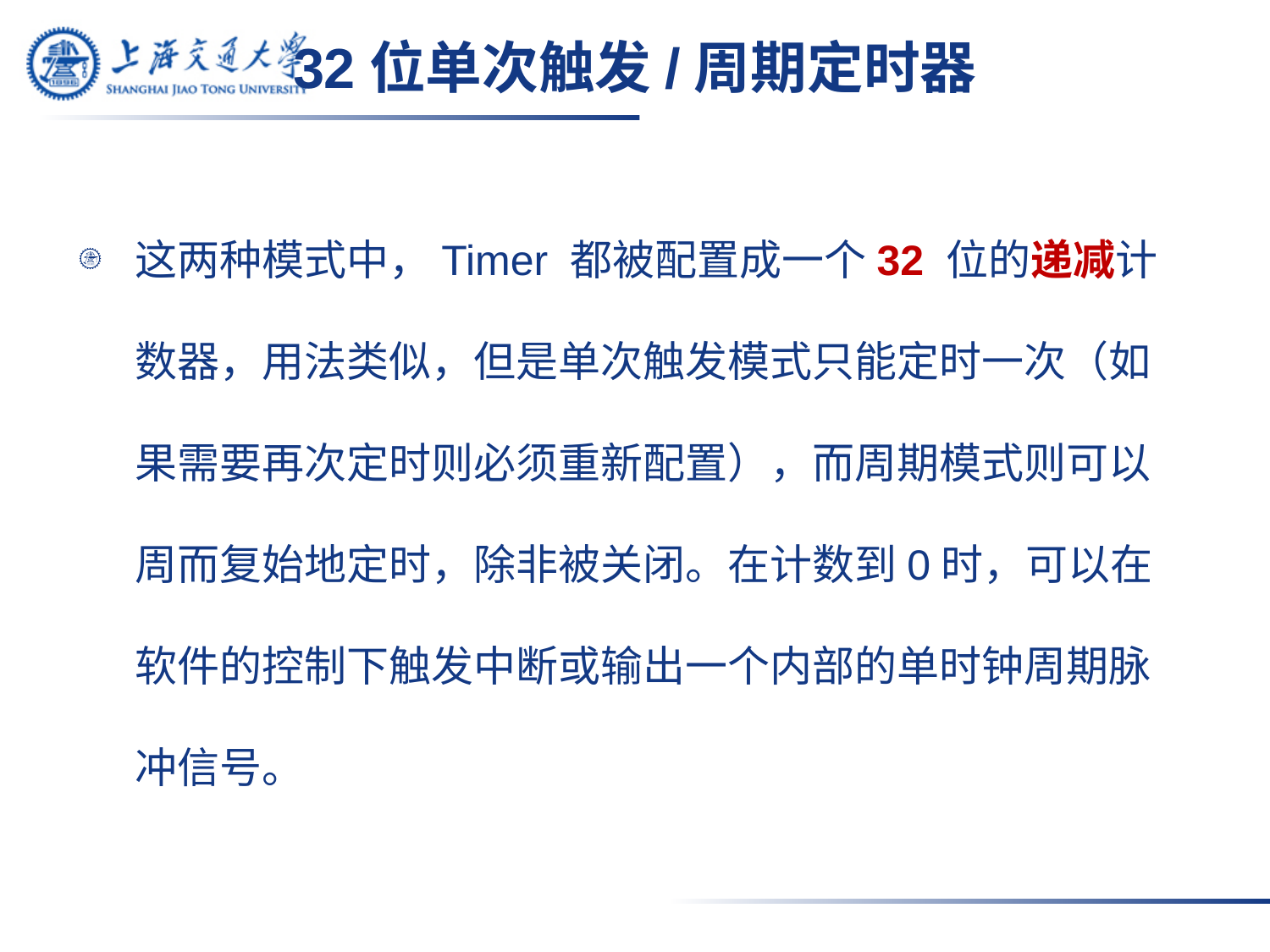

# 32位单次触发/周期定时器
这两种模式中，Timer 都被配置成一个32 位的递减计数器，用法类似，但是单次触发模式只能定时一次（如果需要再次定时则必须重新配置），而周期模式则可以周而复始地定时，除非被关闭。在计数到0时，可以在软件的控制下触发中断或输出一个内部的单时钟周期脉冲信号。